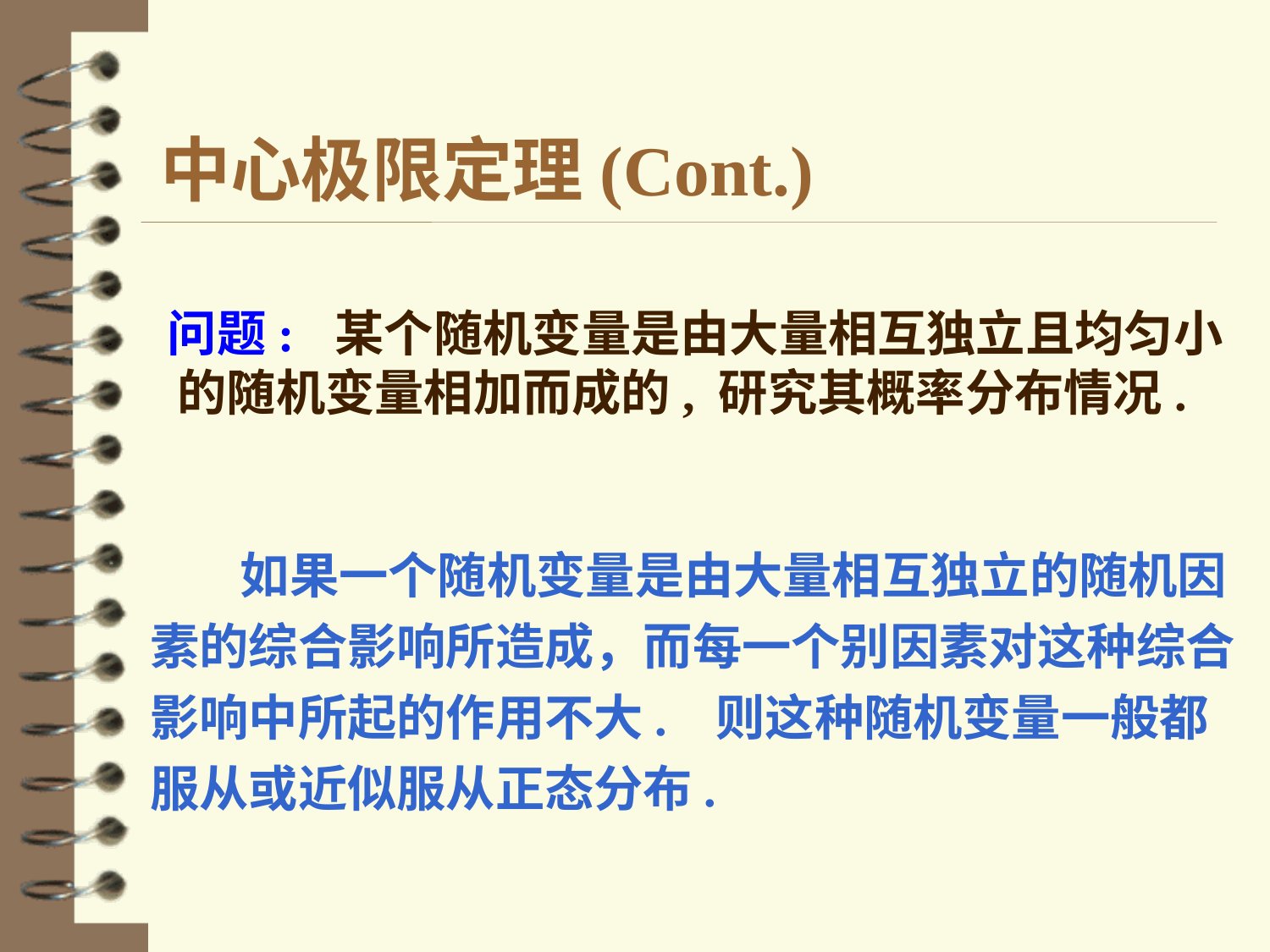

中心极限定理(Cont.)
问题:
             某个随机变量是由大量相互独立且均匀小的随机变量相加而成的, 研究其概率分布情况.
       如果一个随机变量是由大量相互独立的随机因素的综合影响所造成，而每一个别因素对这种综合影响中所起的作用不大.   则这种随机变量一般都服从或近似服从正态分布.